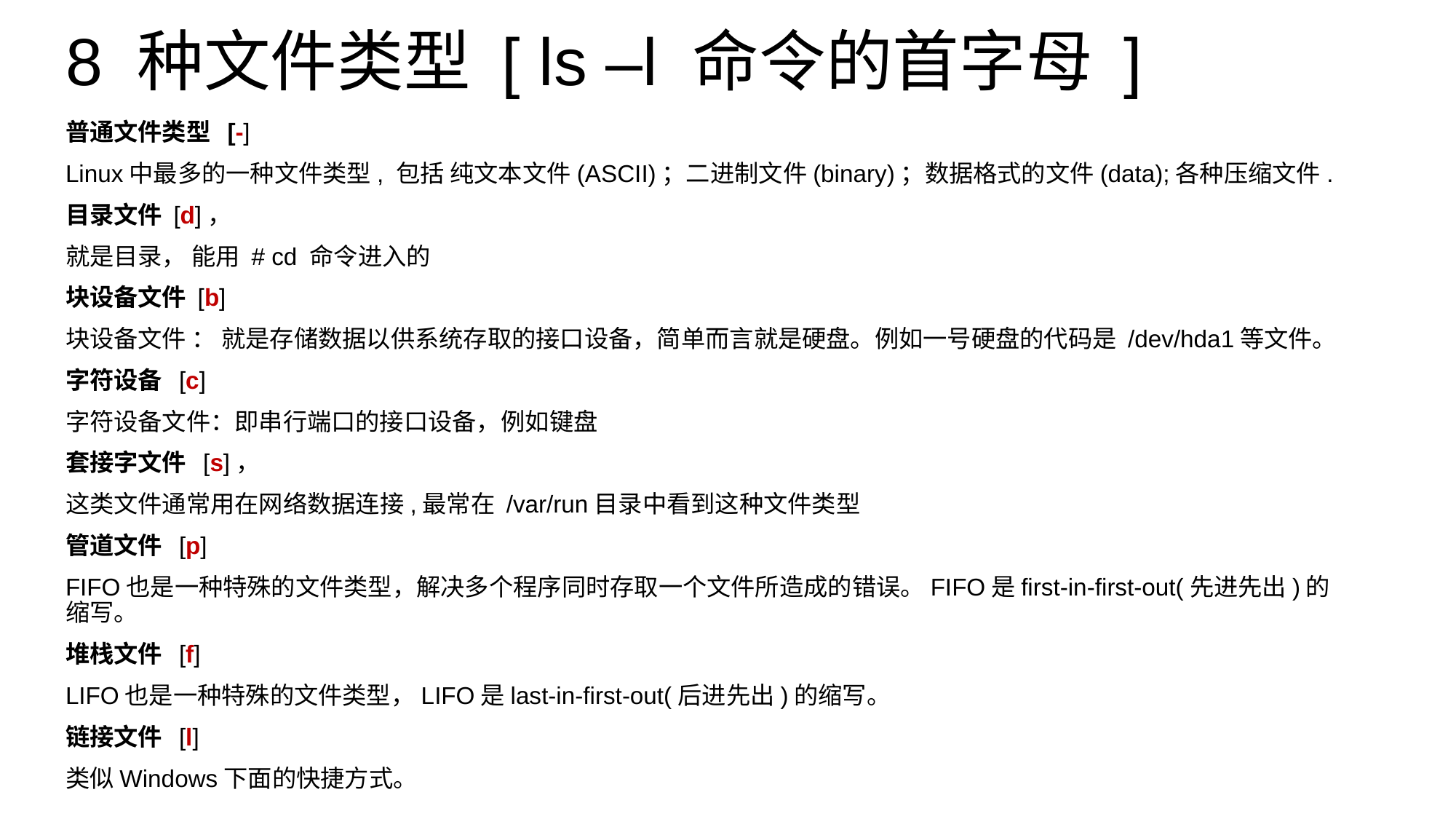

# 8 种文件类型 [ ls –l 命令的首字母 ]
普通文件类型  [-]
Linux中最多的一种文件类型, 包括 纯文本文件(ASCII)；二进制文件(binary)；数据格式的文件(data);各种压缩文件.
目录文件 [d]，
就是目录， 能用 # cd 命令进入的
块设备文件 [b]
块设备文件 ： 就是存储数据以供系统存取的接口设备，简单而言就是硬盘。例如一号硬盘的代码是 /dev/hda1等文件。
字符设备  [c]
字符设备文件：即串行端口的接口设备，例如键盘
套接字文件  [s]，
这类文件通常用在网络数据连接,最常在 /var/run目录中看到这种文件类型
管道文件  [p]
FIFO也是一种特殊的文件类型，解决多个程序同时存取一个文件所造成的错误。FIFO是first-in-first-out(先进先出)的缩写。
堆栈文件  [f]
LIFO也是一种特殊的文件类型，LIFO是last-in-first-out(后进先出)的缩写。
链接文件  [l]
类似Windows下面的快捷方式。